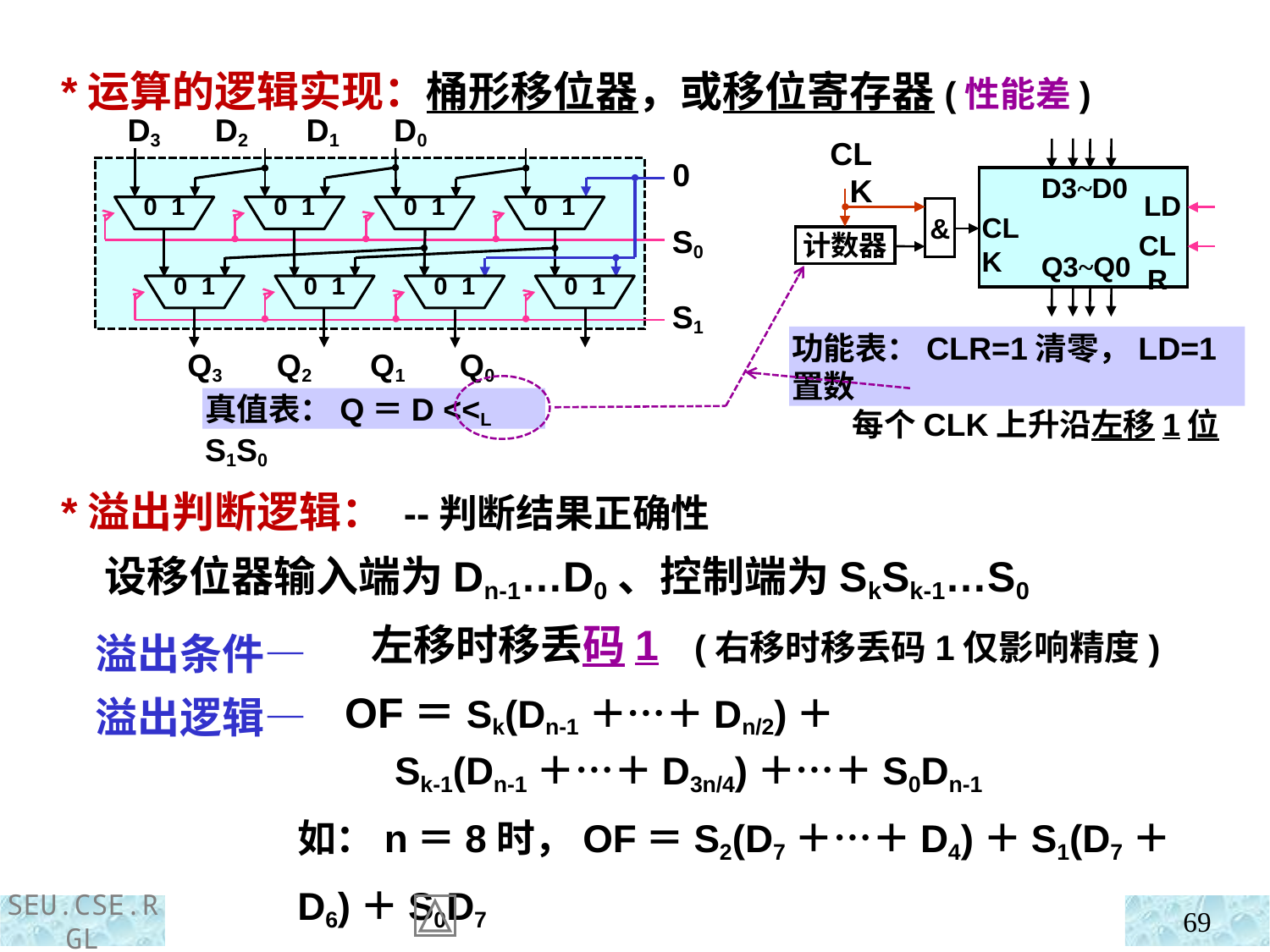

*运算的逻辑实现：桶形移位器，或移位寄存器(性能差)
D3       D2       D1       D0

0
0  1
0  1
0  1
0  1
S0
0  1
0  1
0  1
0  1
S1
Q3       Q2       Q1       Q0
真值表：Q＝D <<L S1S0

D3~D0
LD
CLK
CLR
Q3~Q0
功能表：CLR=1清零，LD=1置数
        每个CLK上升沿左移1位
CLK
&
计数器

  *溢出判断逻辑： --判断结果正确性
      设移位器输入端为Dn-1…D0、控制端为SkSk-1…S0
     溢出条件—
     溢出逻辑—
左移时移丢码1   (右移时移丢码1仅影响精度)
    OF＝Sk(Dn-1＋…＋Dn/2)＋
         Sk-1(Dn-1＋…＋D3n/4)＋…＋S0Dn-1
如：n＝8时，OF＝S2(D7＋…＋D4)＋S1(D7＋D6)＋S0D7
69